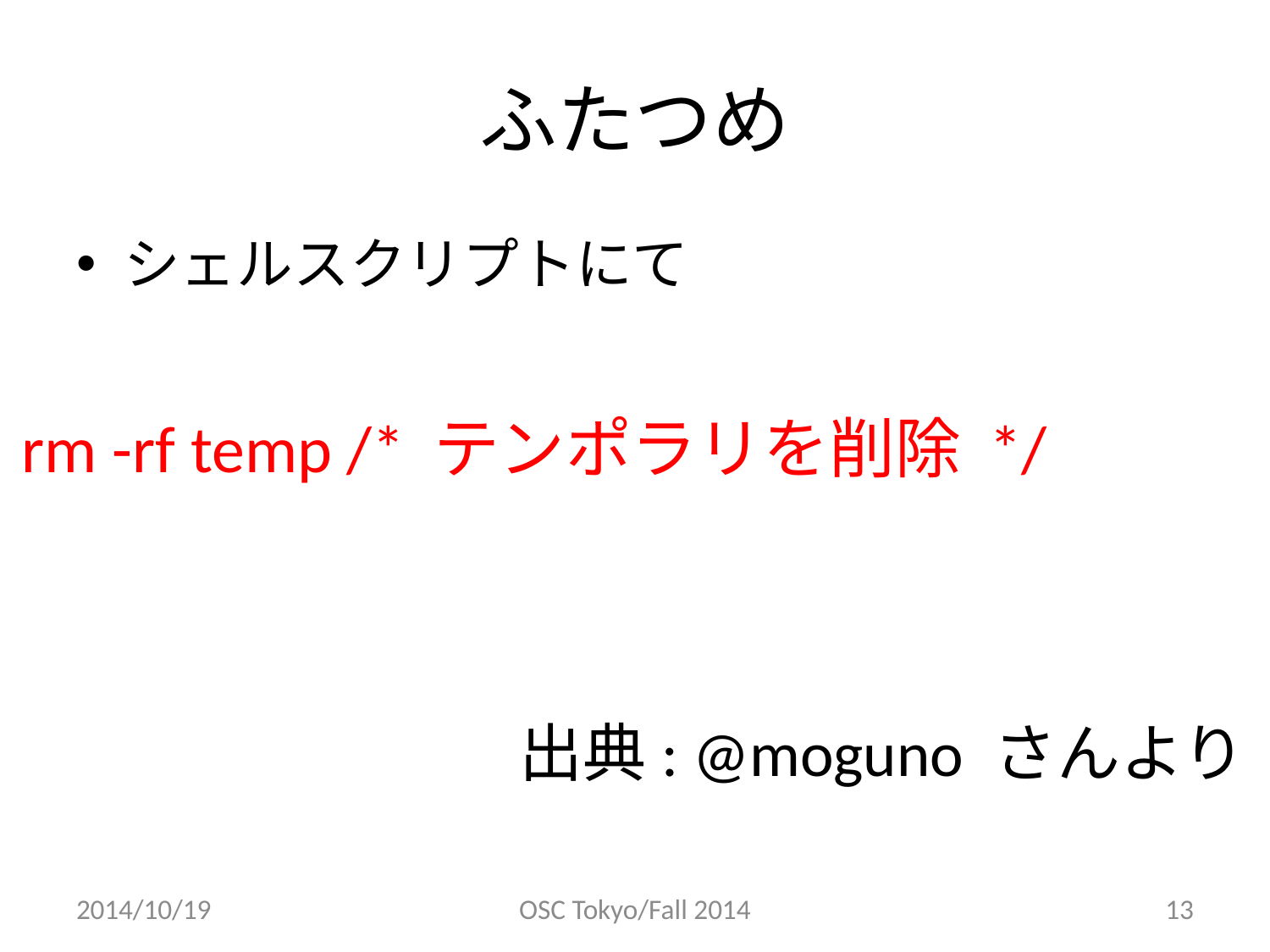

# ふたつめ
シェルスクリプトにて
rm -rf temp /* テンポラリを削除 */
出典: @moguno さんより
2014/10/19
OSC Tokyo/Fall 2014
13